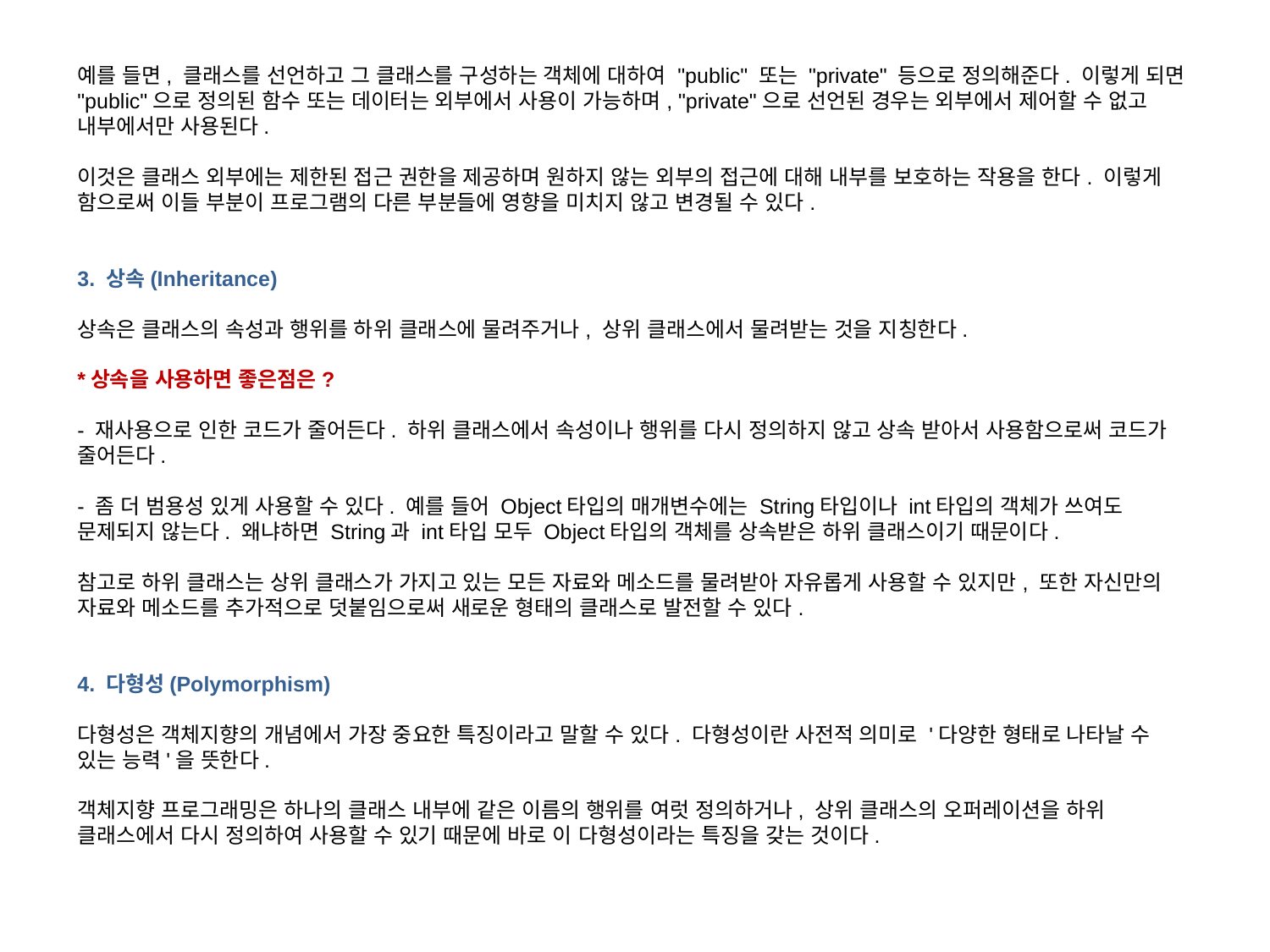

예를 들면, 클래스를 선언하고 그 클래스를 구성하는 객체에 대하여 "public" 또는 "private" 등으로 정의해준다. 이렇게 되면 "public"으로 정의된 함수 또는 데이터는 외부에서 사용이 가능하며, "private"으로 선언된 경우는 외부에서 제어할 수 없고 내부에서만 사용된다.
이것은 클래스 외부에는 제한된 접근 권한을 제공하며 원하지 않는 외부의 접근에 대해 내부를 보호하는 작용을 한다. 이렇게 함으로써 이들 부분이 프로그램의 다른 부분들에 영향을 미치지 않고 변경될 수 있다.

3. 상속(Inheritance)

상속은 클래스의 속성과 행위를 하위 클래스에 물려주거나, 상위 클래스에서 물려받는 것을 지칭한다.

*상속을 사용하면 좋은점은?
- 재사용으로 인한 코드가 줄어든다. 하위 클래스에서 속성이나 행위를 다시 정의하지 않고 상속 받아서 사용함으로써 코드가 줄어든다.

- 좀 더 범용성 있게 사용할 수 있다. 예를 들어 Object타입의 매개변수에는 String타입이나 int타입의 객체가 쓰여도 문제되지 않는다. 왜냐하면 String과 int타입 모두 Object타입의 객체를 상속받은 하위 클래스이기 때문이다.
참고로 하위 클래스는 상위 클래스가 가지고 있는 모든 자료와 메소드를 물려받아 자유롭게 사용할 수 있지만, 또한 자신만의 자료와 메소드를 추가적으로 덧붙임으로써 새로운 형태의 클래스로 발전할 수 있다.

4. 다형성(Polymorphism)

다형성은 객체지향의 개념에서 가장 중요한 특징이라고 말할 수 있다. 다형성이란 사전적 의미로 '다양한 형태로 나타날 수 있는 능력'을 뜻한다.

객체지향 프로그래밍은 하나의 클래스 내부에 같은 이름의 행위를 여럿 정의하거나, 상위 클래스의 오퍼레이션을 하위 클래스에서 다시 정의하여 사용할 수 있기 때문에 바로 이 다형성이라는 특징을 갖는 것이다.